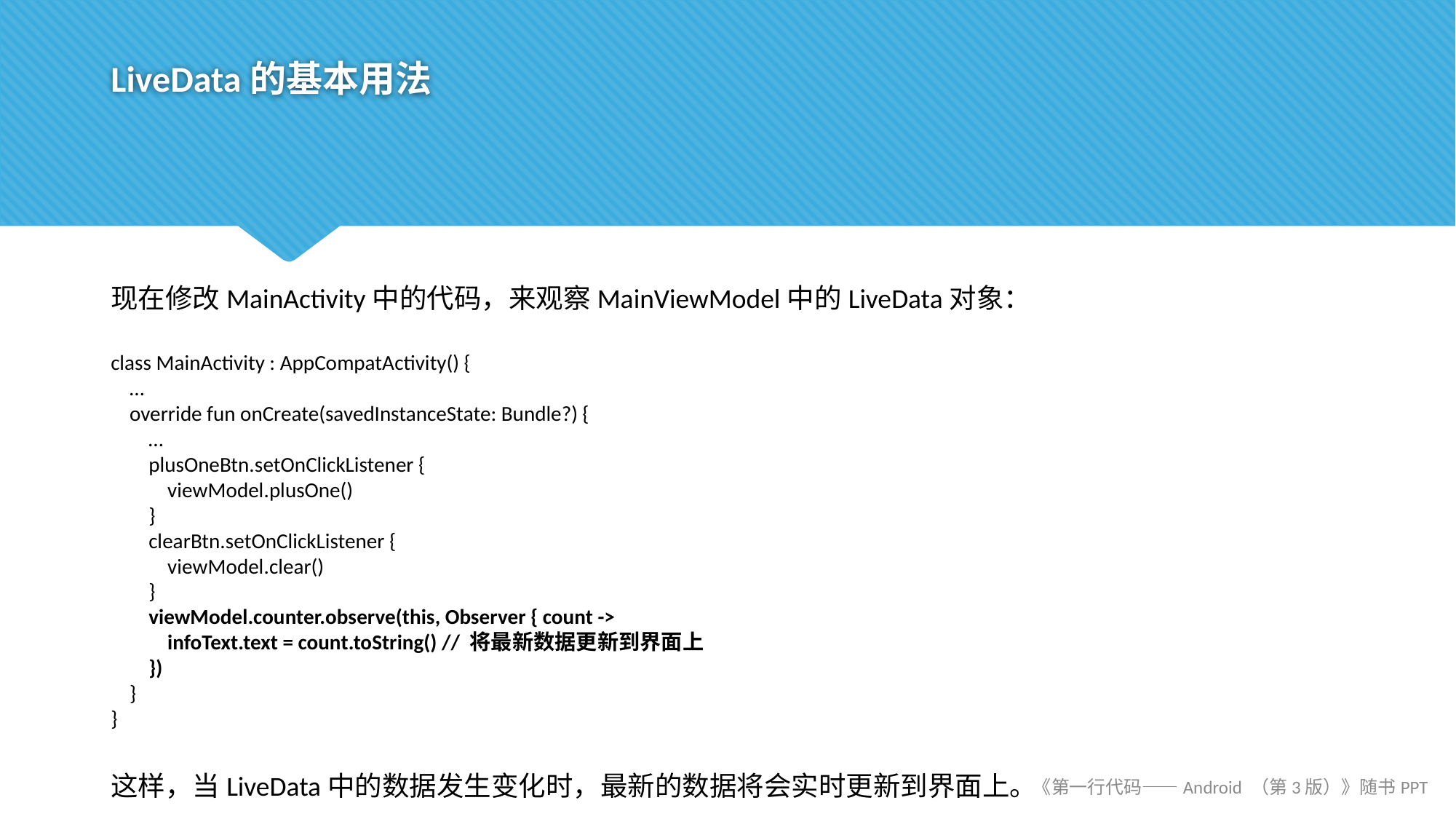

# LiveData的基本用法
现在修改MainActivity中的代码，来观察MainViewModel中的LiveData对象：
class MainActivity : AppCompatActivity() {
    …
    override fun onCreate(savedInstanceState: Bundle?) {
        …
        plusOneBtn.setOnClickListener {
            viewModel.plusOne()
        }
        clearBtn.setOnClickListener {
            viewModel.clear()
        }
        viewModel.counter.observe(this, Observer { count ->
            infoText.text = count.toString() // 将最新数据更新到界面上
        })
    }
}
这样，当LiveData中的数据发生变化时，最新的数据将会实时更新到界面上。